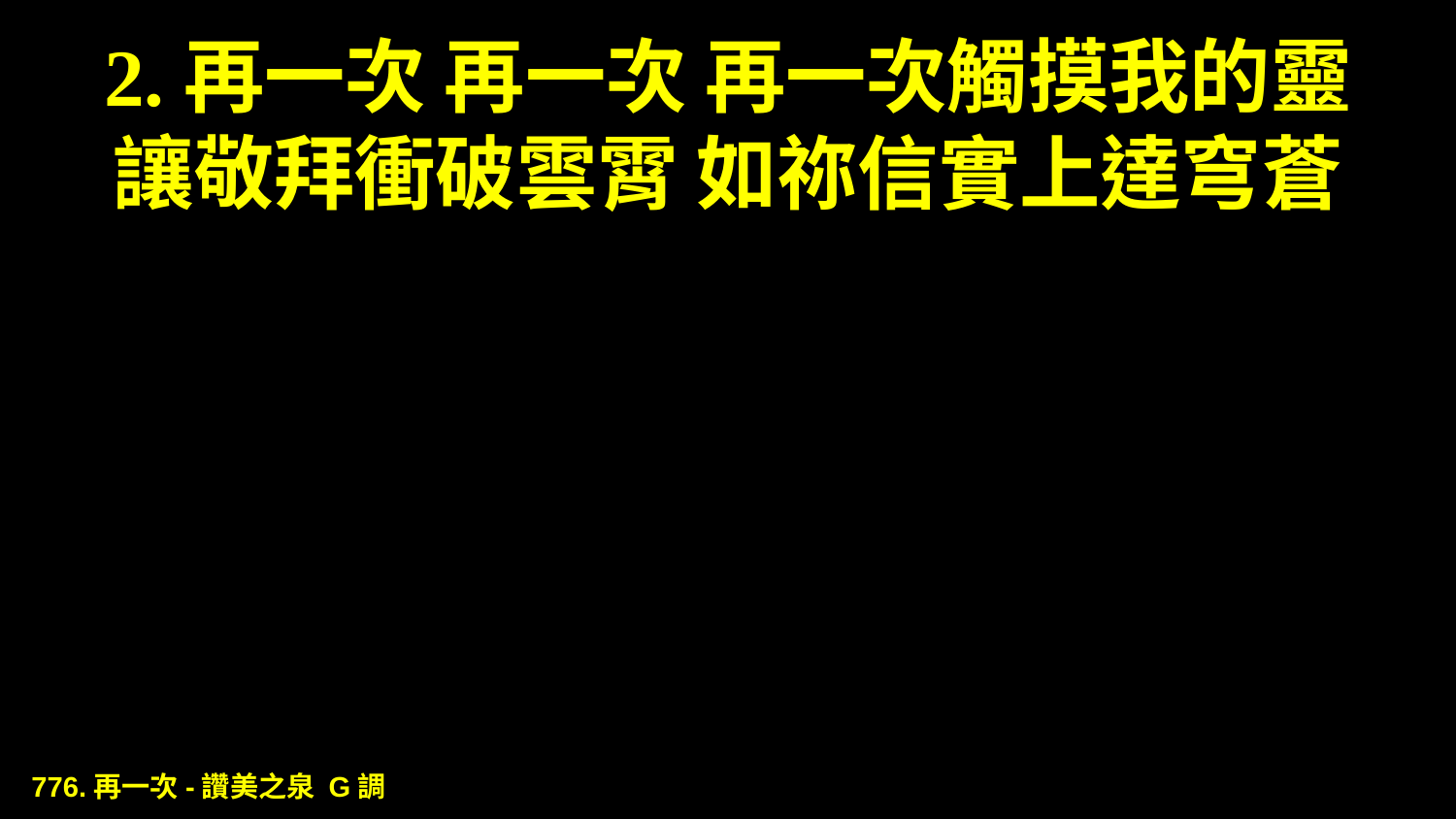

# 2.再一次 再一次 再一次觸摸我的靈 讓敬拜衝破雲霄 如祢信實上達穹蒼
776.再一次-讚美之泉 G調